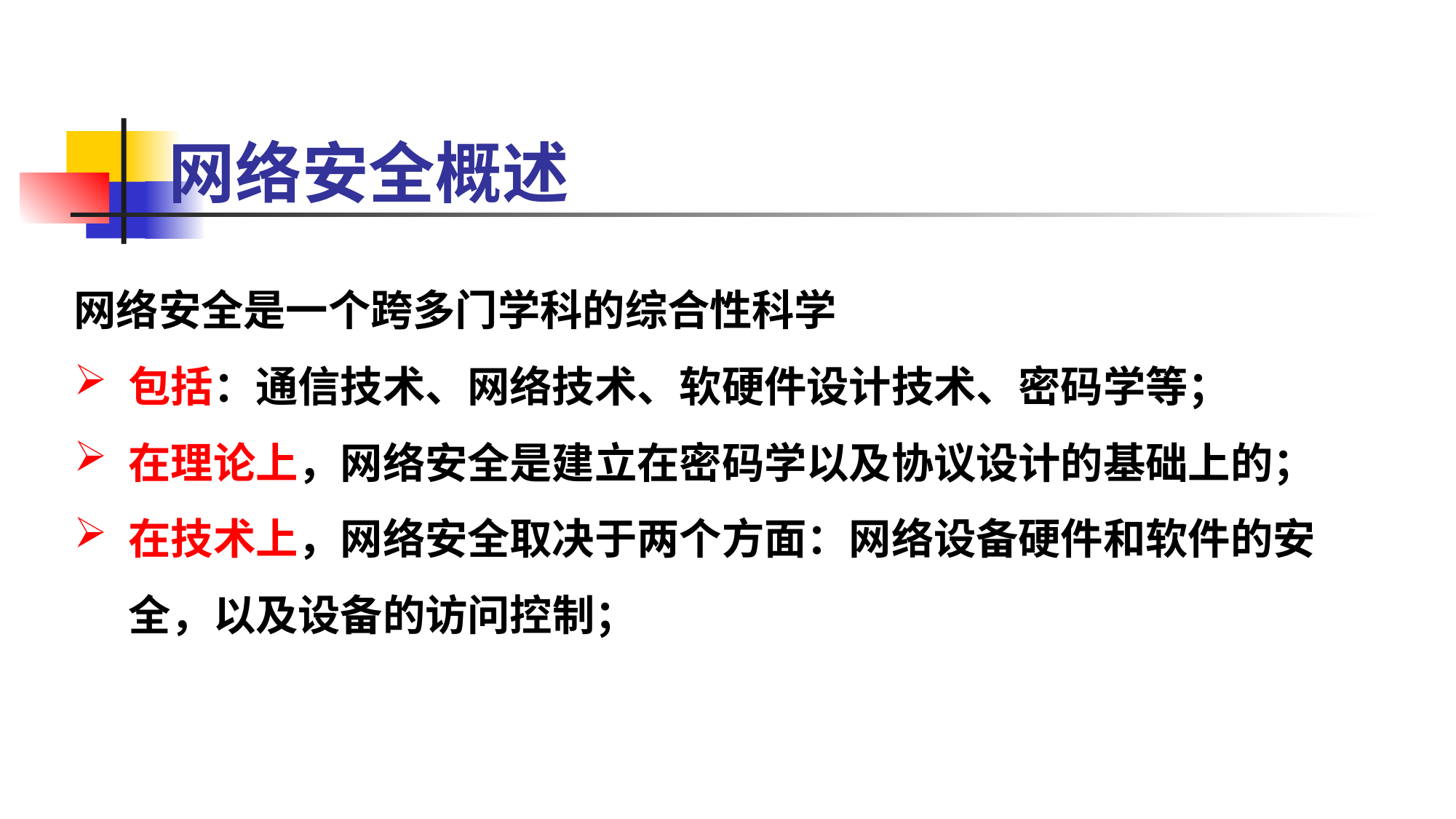

网络安全概述
网络安全是一个跨多门学科的综合性科学
包括：通信技术、网络技术、软硬件设计技术、密码学等；
在理论上，网络安全是建立在密码学以及协议设计的基础上的；
在技术上，网络安全取决于两个方面：网络设备硬件和软件的安全，以及设备的访问控制；